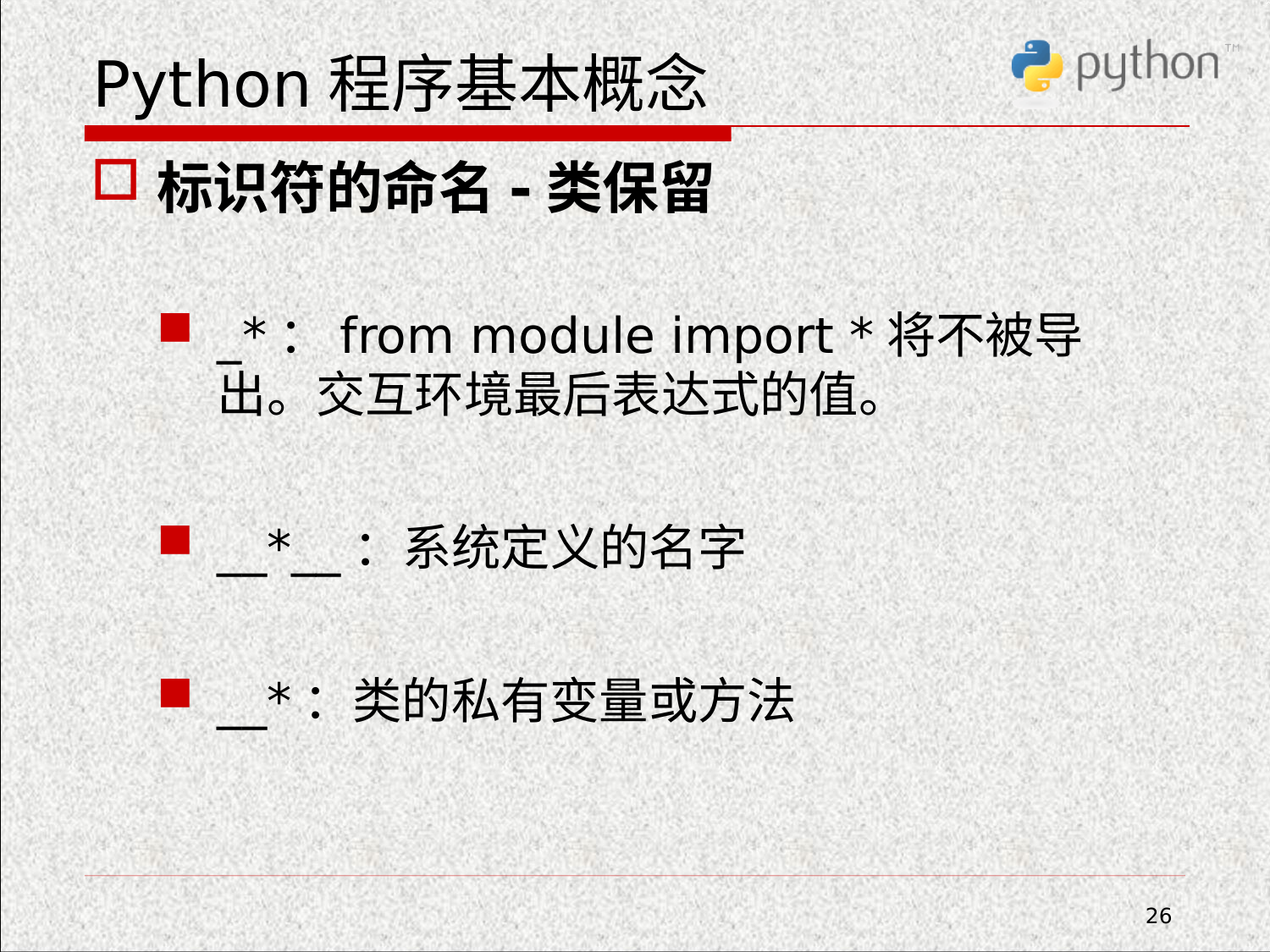

# Python程序基本概念
标识符的命名-类保留

_*：from module import *将不被导出。交互环境最后表达式的值。

__*__：系统定义的名字

__*：类的私有变量或方法

26